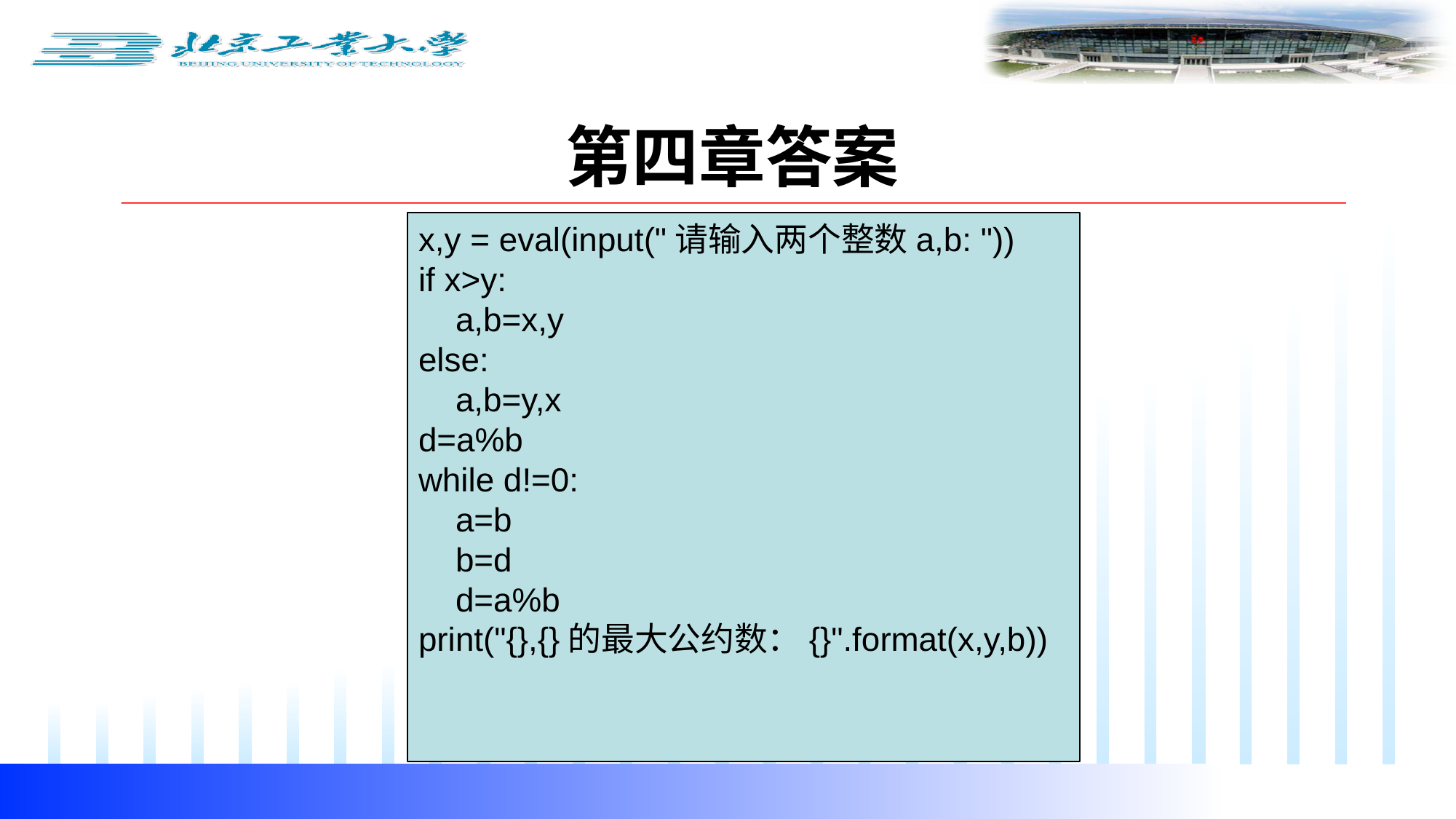

第四章答案
x,y = eval(input("请输入两个整数a,b: "))
if x>y:
    a,b=x,y
else:
    a,b=y,x
d=a%b
while d!=0:
    a=b
    b=d
    d=a%b
print("{},{}的最大公约数：{}".format(x,y,b))